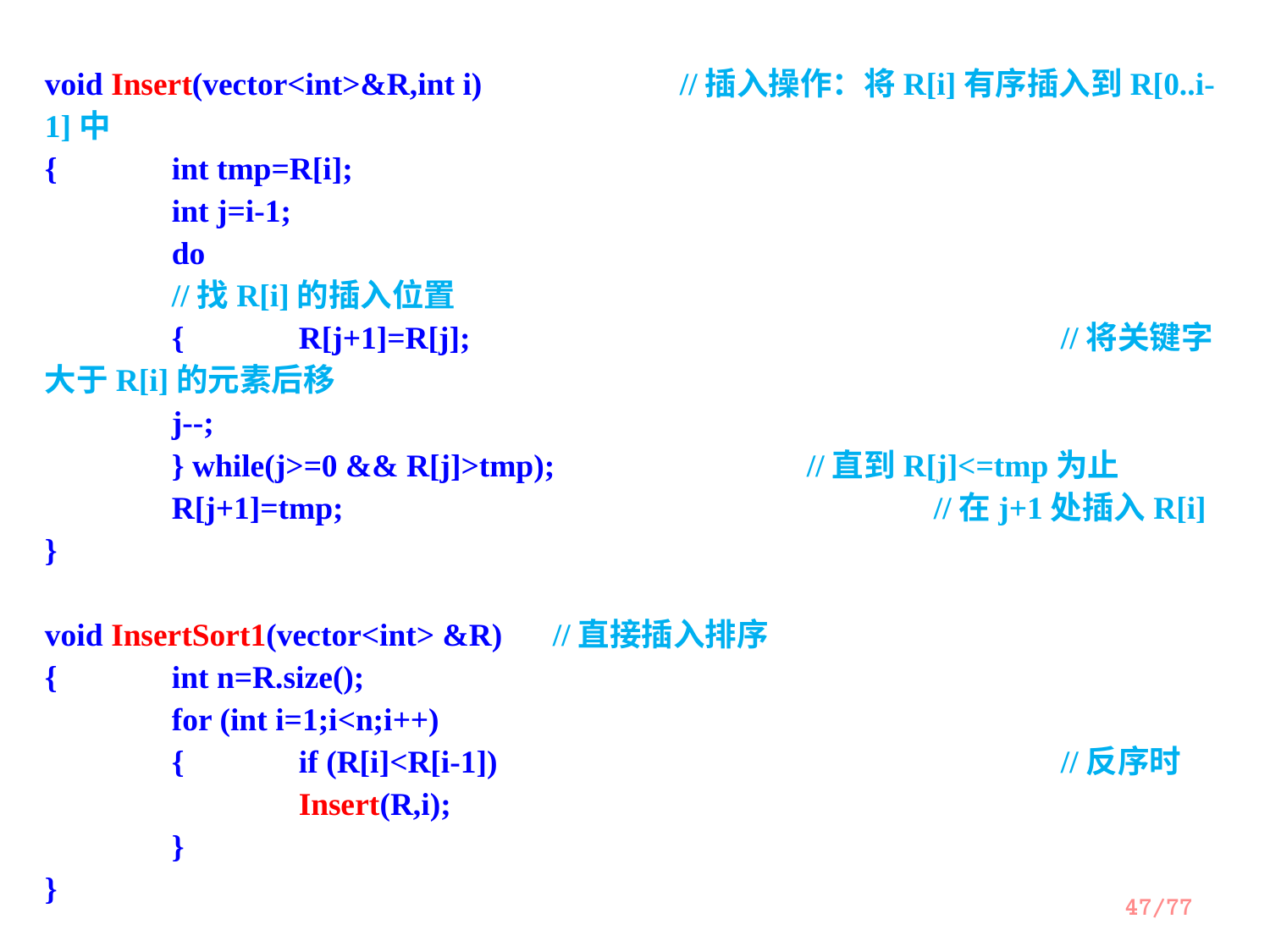

void Insert(vector<int>&R,int i)		//插入操作：将R[i]有序插入到R[0..i-1]中
{    	int tmp=R[i];
     	int j=i-1;
     	do									//找R[i]的插入位置
     	{	R[j+1]=R[j]; 					//将关键字大于R[i]的元素后移
           	j--;
     	} while(j>=0 && R[j]>tmp); 		//直到R[j]<=tmp为止
     	R[j+1]=tmp;      					//在j+1处插入R[i]
}
void InsertSort1(vector<int> &R) 	//直接插入排序
{   	int n=R.size();
    	for (int i=1;i<n;i++)
    	{	if (R[i]<R[i-1])					//反序时
           		Insert(R,i);
    	}
}
47/77